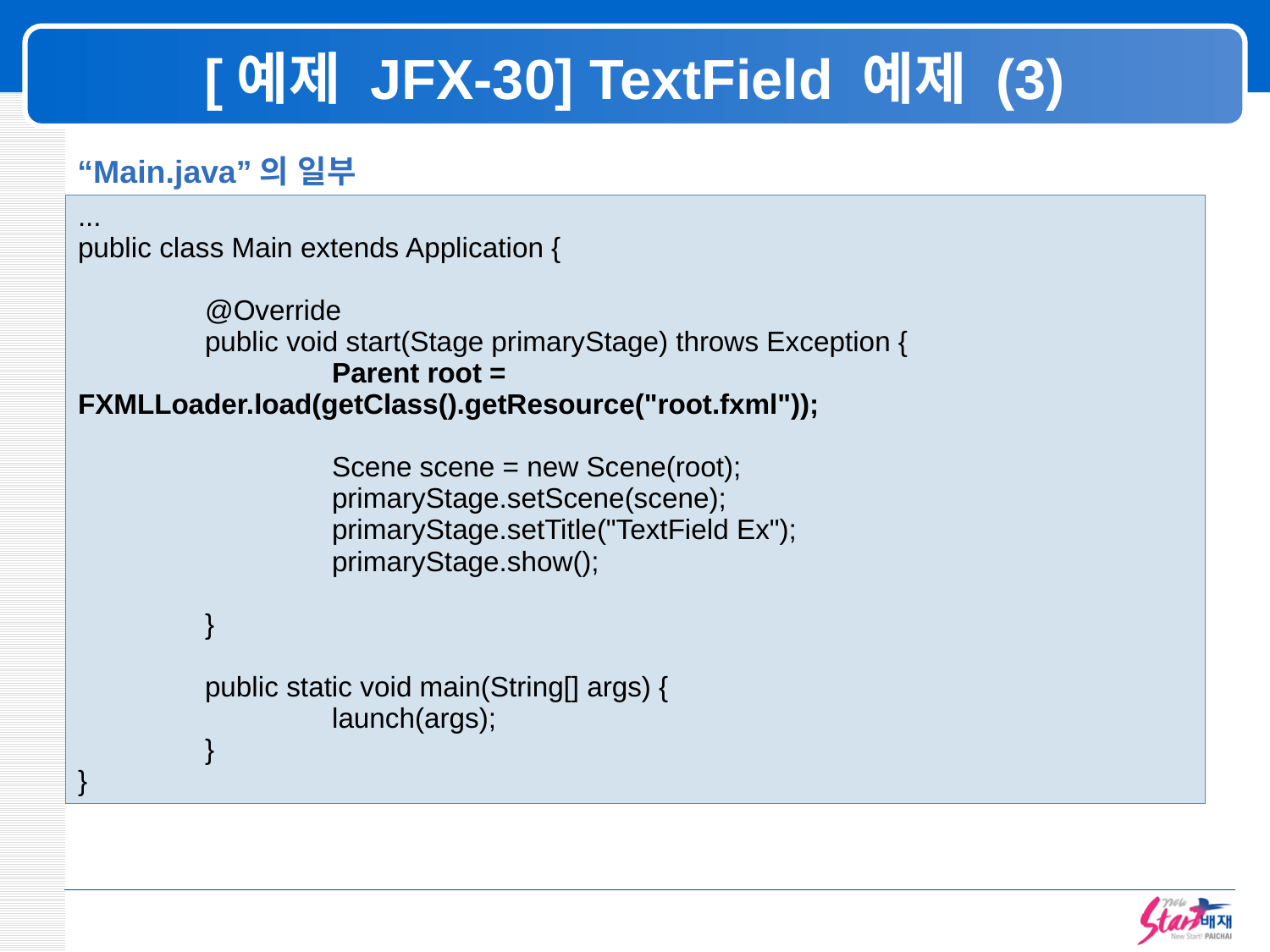

# [예제 JFX-30] TextField 예제 (3)
“Main.java”의 일부
...
public class Main extends Application {

	@Override
	public void start(Stage primaryStage) throws Exception {
		Parent root = FXMLLoader.load(getClass().getResource("root.fxml"));

		Scene scene = new Scene(root);
		primaryStage.setScene(scene);
		primaryStage.setTitle("TextField Ex");
		primaryStage.show();

	}

	public static void main(String[] args) {
		launch(args);
	}
}